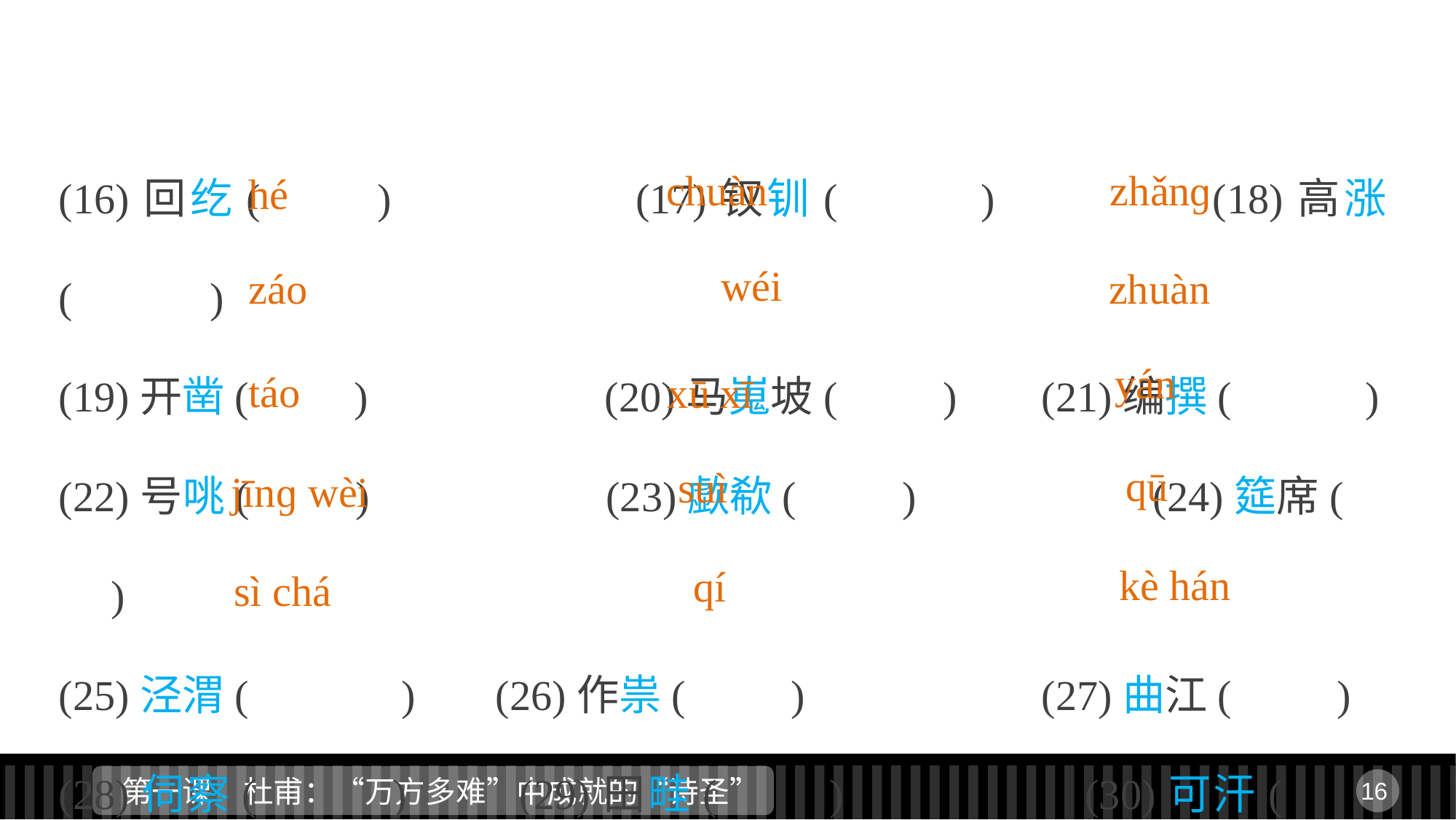

(16)回纥(　　)  		(17)钗钏(　　  )		(18)高涨(   　　)
(19)开凿(　　)  		(20)马嵬坡(　　)  	(21)编撰(　　   )
(22)号咷(　　)  		(23)歔欷(　　)  		(24)筵席(　　)
(25)泾渭(　　     )  	(26)作祟(　　)  		(27)曲江(　　)
(28)伺察(　  　)  	(29)田畦(　　)  		(30)可汗(　      　)
chuàn
zhǎnɡ
hé
wéi
záo
zhuàn
yán
táo
xū xī
qū
suì
jīnɡ wèi
kè hán
qí
sì chá